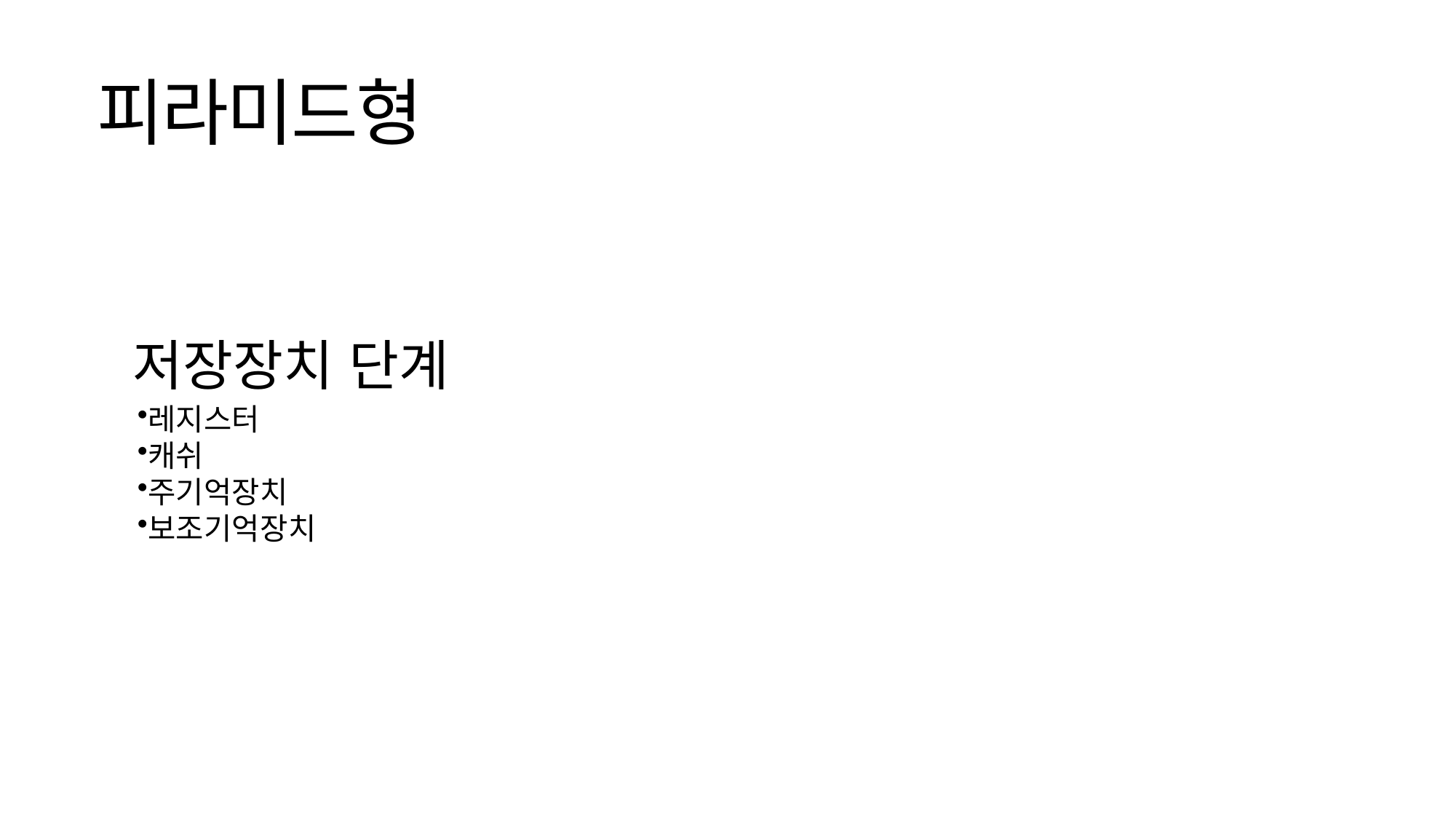

피라미드형
저장장치 단계
레지스터
캐쉬
주기억장치
보조기억장치